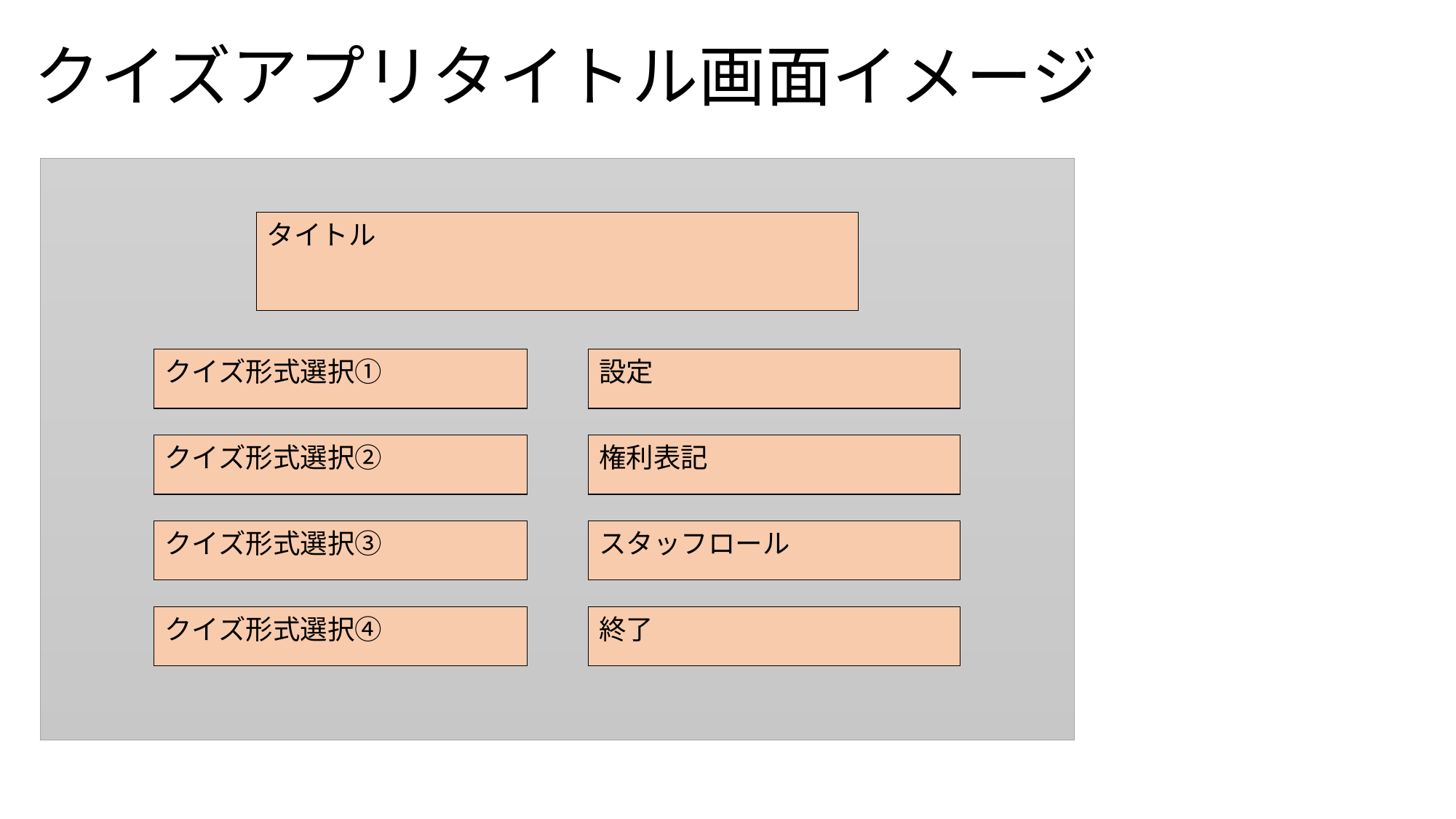

# クイズアプリタイトル画面イメージ

タイトル
クイズ形式選択①
設定
クイズ形式選択②
権利表記
クイズ形式選択③
スタッフロール
クイズ形式選択④
終了